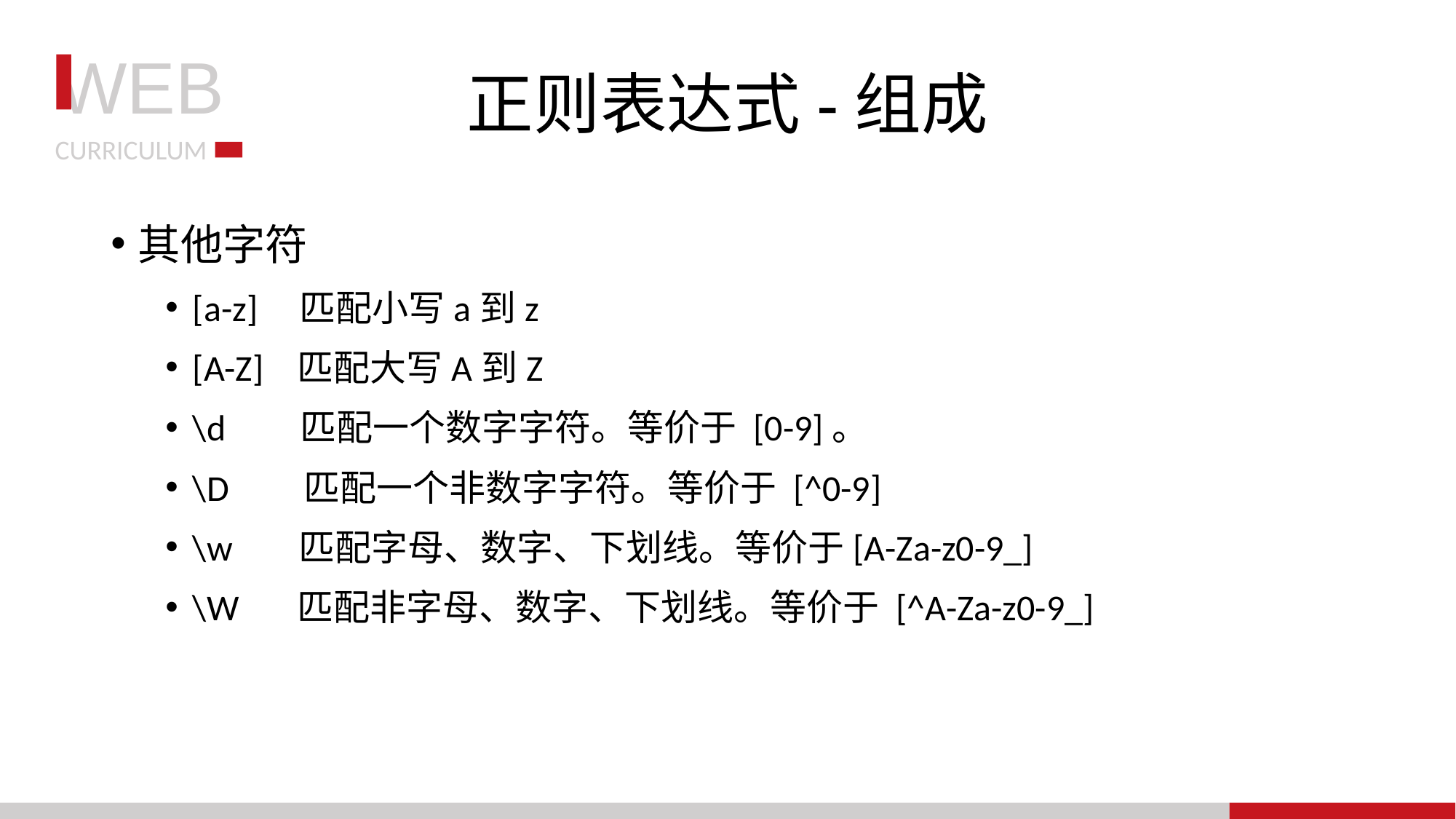

# 正则表达式-组成
其他字符
[a-z]    匹配小写a到z
[A-Z]   匹配大写A到Z
\d        匹配一个数字字符。等价于 [0-9]。
\D        匹配一个非数字字符。等价于 [^0-9]
\w       匹配字母、数字、下划线。等价于[A-Za-z0-9_]
\W      匹配非字母、数字、下划线。等价于 [^A-Za-z0-9_]